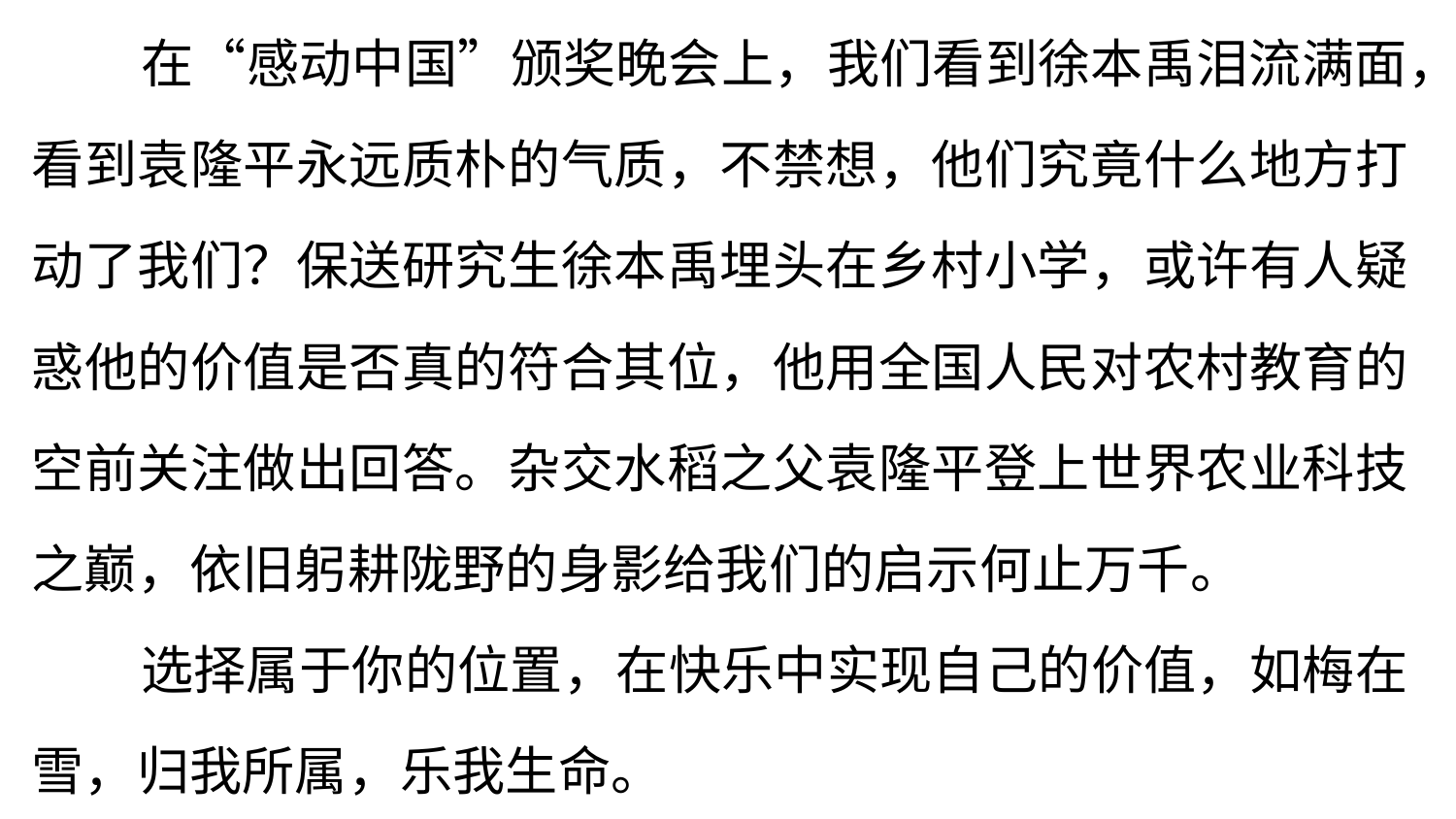

在“感动中国”颁奖晚会上，我们看到徐本禹泪流满面，看到袁隆平永远质朴的气质，不禁想，他们究竟什么地方打动了我们？保送研究生徐本禹埋头在乡村小学，或许有人疑惑他的价值是否真的符合其位，他用全国人民对农村教育的空前关注做出回答。杂交水稻之父袁隆平登上世界农业科技之巅，依旧躬耕陇野的身影给我们的启示何止万千。
        选择属于你的位置，在快乐中实现自己的价值，如梅在雪，归我所属，乐我生命。